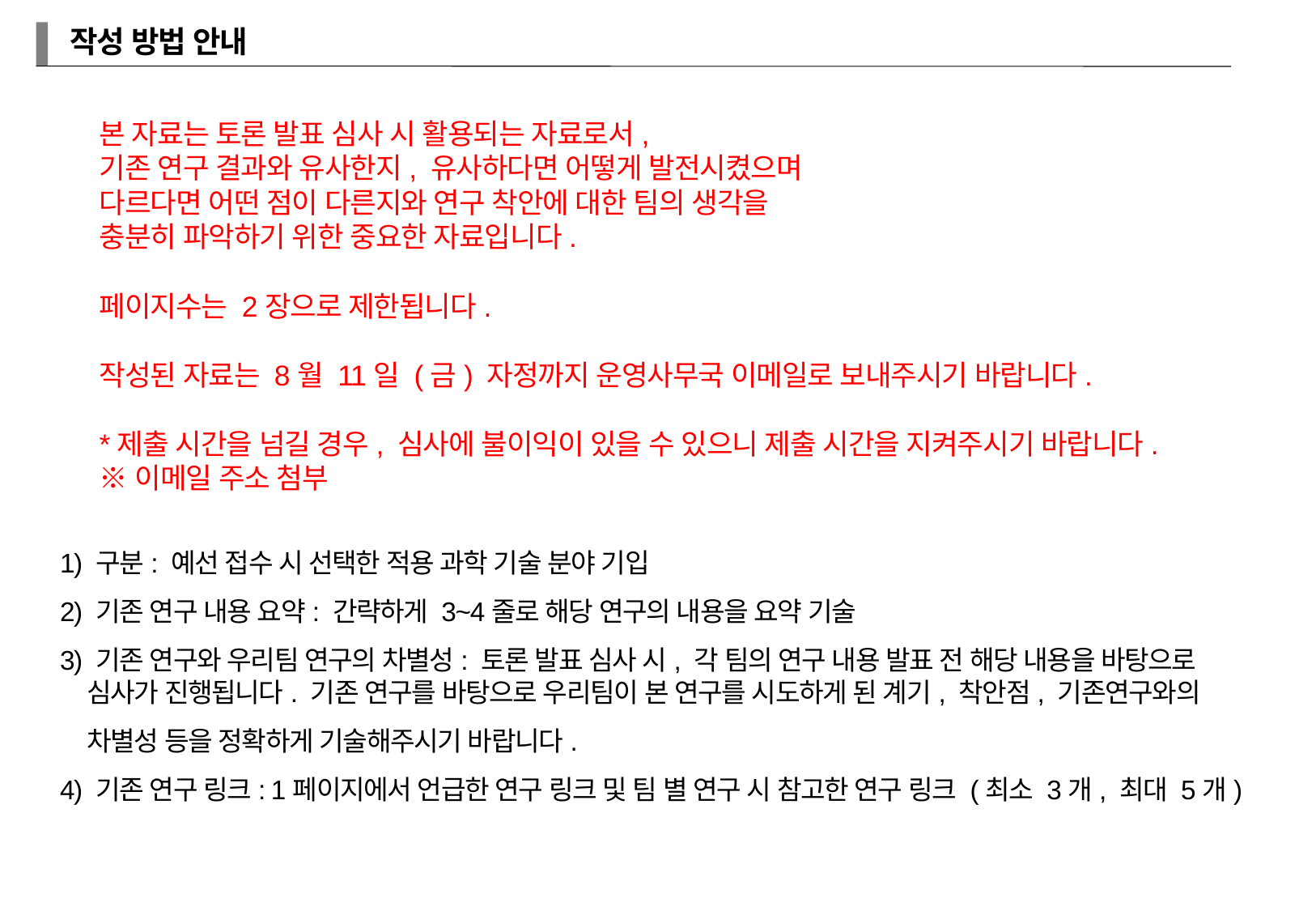

작성 방법 안내

본 자료는 토론 발표 심사 시 활용되는 자료로서,
기존 연구 결과와 유사한지, 유사하다면 어떻게 발전시켰으며
다르다면 어떤 점이 다른지와 연구 착안에 대한 팀의 생각을
충분히 파악하기 위한 중요한 자료입니다.

페이지수는 2장으로 제한됩니다.

작성된 자료는 8월 11일 (금) 자정까지 운영사무국 이메일로 보내주시기 바랍니다.

*제출 시간을 넘길 경우, 심사에 불이익이 있을 수 있으니 제출 시간을 지켜주시기 바랍니다.
※이메일 주소 첨부
1) 구분: 예선 접수 시 선택한 적용 과학 기술 분야 기입
2) 기존 연구 내용 요약: 간략하게 3~4줄로 해당 연구의 내용을 요약 기술
3) 기존 연구와 우리팀 연구의 차별성: 토론 발표 심사 시, 각 팀의 연구 내용 발표 전 해당 내용을 바탕으로
   심사가 진행됩니다. 기존 연구를 바탕으로 우리팀이 본 연구를 시도하게 된 계기, 착안점, 기존연구와의
   차별성 등을 정확하게 기술해주시기 바랍니다.
4) 기존 연구 링크: 1페이지에서 언급한 연구 링크 및 팀 별 연구 시 참고한 연구 링크 (최소 3개, 최대 5개)